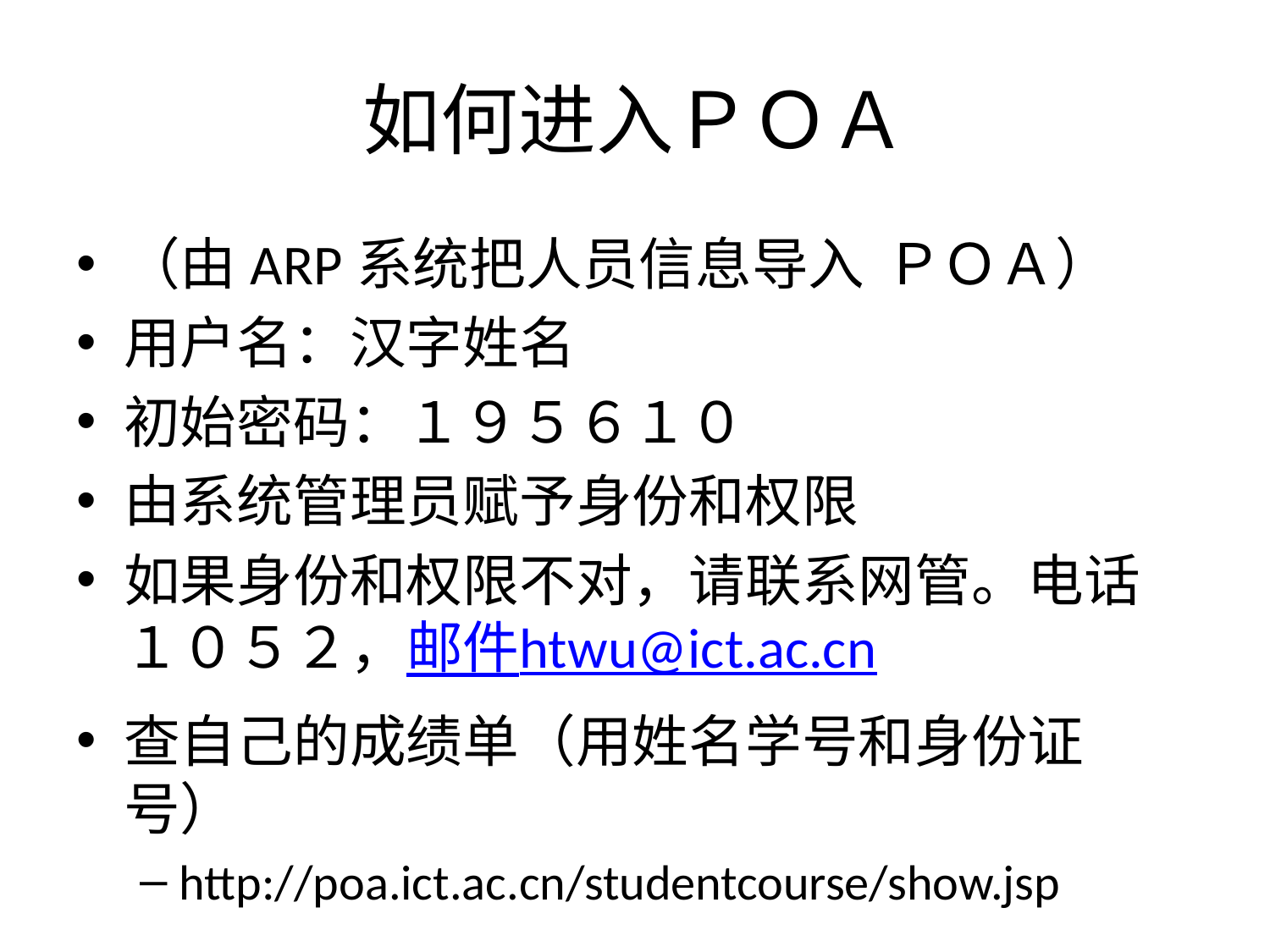

# 如何进入ＰＯＡ
（由ARP系统把人员信息导入	ＰＯＡ）
用户名：汉字姓名
初始密码：１９５６１０
由系统管理员赋予身份和权限
如果身份和权限不对，请联系网管。电话１０５２，邮件htwu@ict.ac.cn
查自己的成绩单（用姓名学号和身份证号）
http://poa.ict.ac.cn/studentcourse/show.jsp